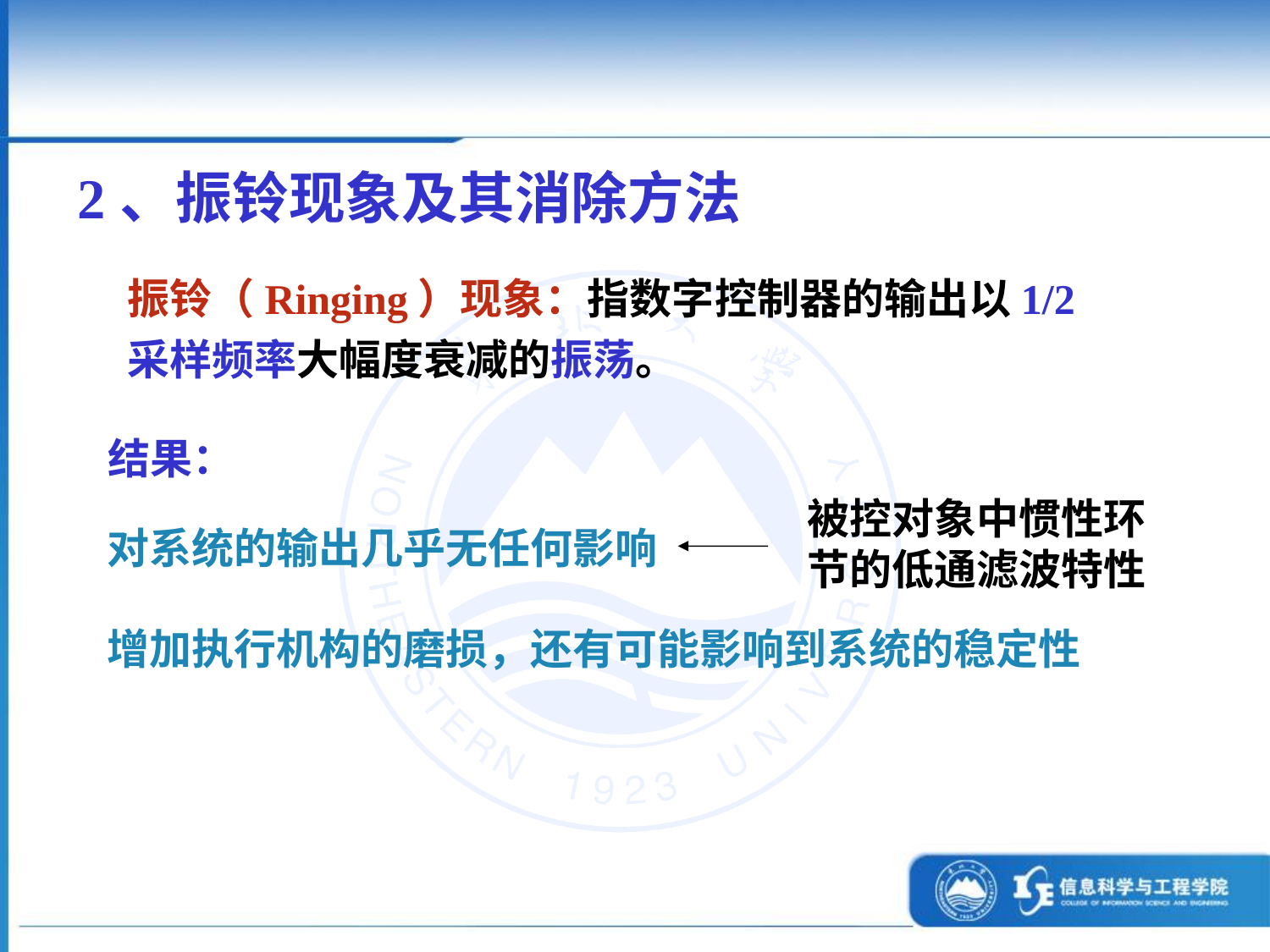

2、振铃现象及其消除方法
振铃（Ringing）现象：指数字控制器的输出以1/2采样频率大幅度衰减的振荡。
结果：

被控对象中惯性环节的低通滤波特性
对系统的输出几乎无任何影响

增加执行机构的磨损，还有可能影响到系统的稳定性